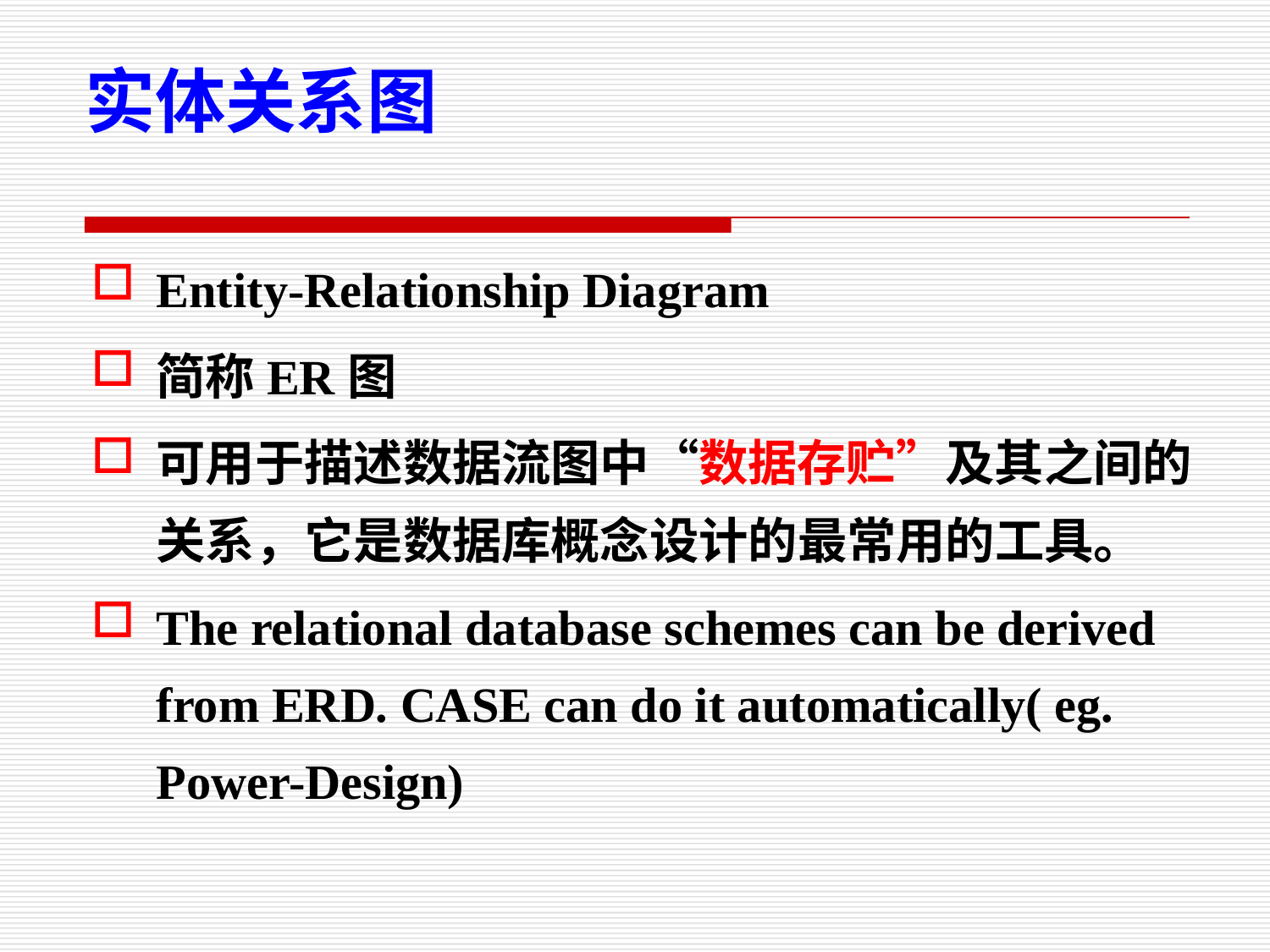

实体关系图
Entity-Relationship Diagram
简称ER图
可用于描述数据流图中“数据存贮”及其之间的关系，它是数据库概念设计的最常用的工具。
The relational database schemes can be derived from ERD. CASE can do it automatically( eg. Power-Design)